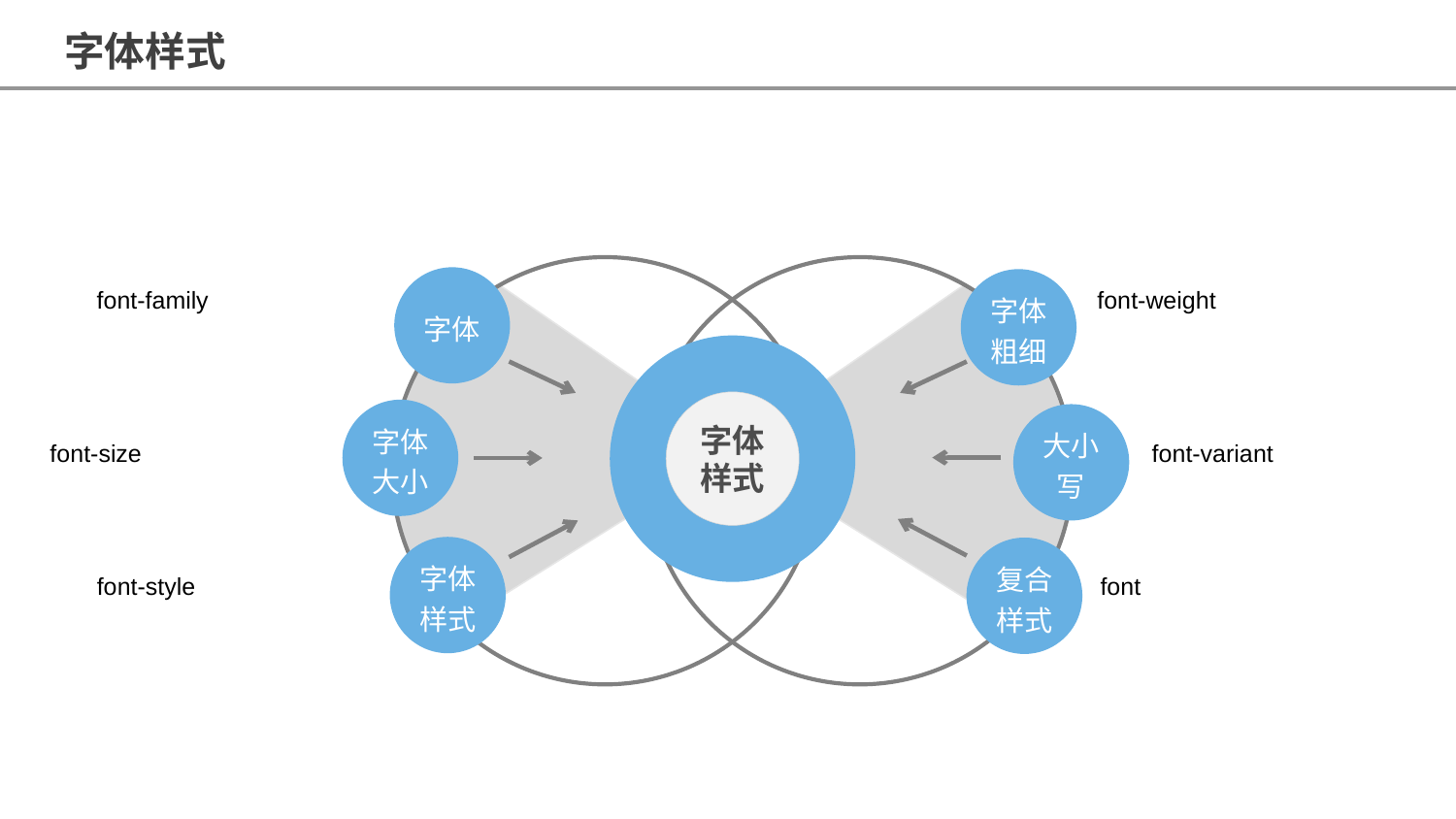

字体样式

字体
字体粗细
font-family
font-weight

字体样式
字体大小
大小写
font-size
font-variant
字体样式
复合样式
font-style
font